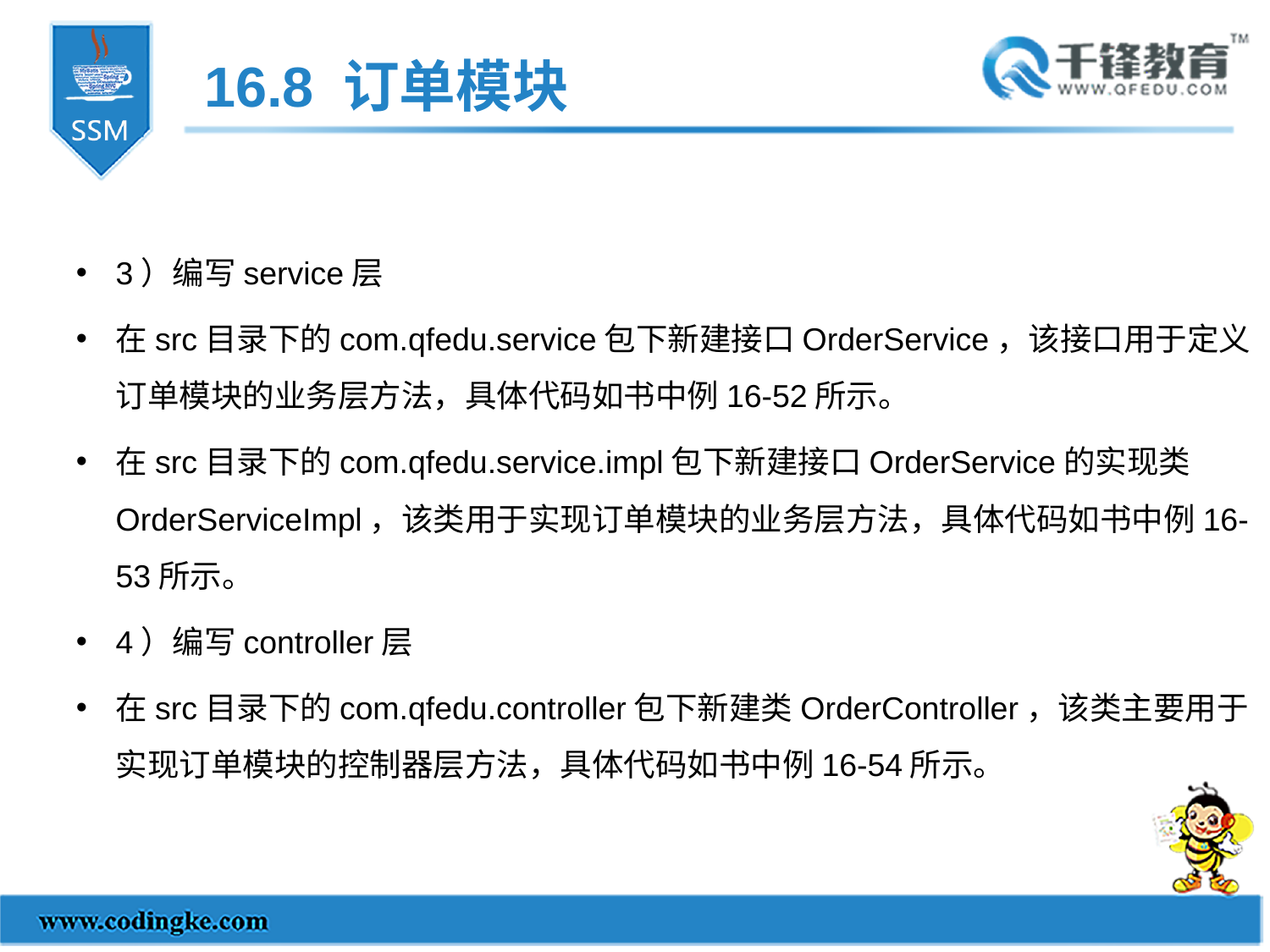

16.8 订单模块
3）编写service层
在src目录下的com.qfedu.service包下新建接口OrderService，该接口用于定义订单模块的业务层方法，具体代码如书中例16-52所示。
在src目录下的com.qfedu.service.impl包下新建接口OrderService的实现类OrderServiceImpl，该类用于实现订单模块的业务层方法，具体代码如书中例16-53所示。
4）编写controller层
在src目录下的com.qfedu.controller包下新建类OrderController，该类主要用于实现订单模块的控制器层方法，具体代码如书中例16-54所示。